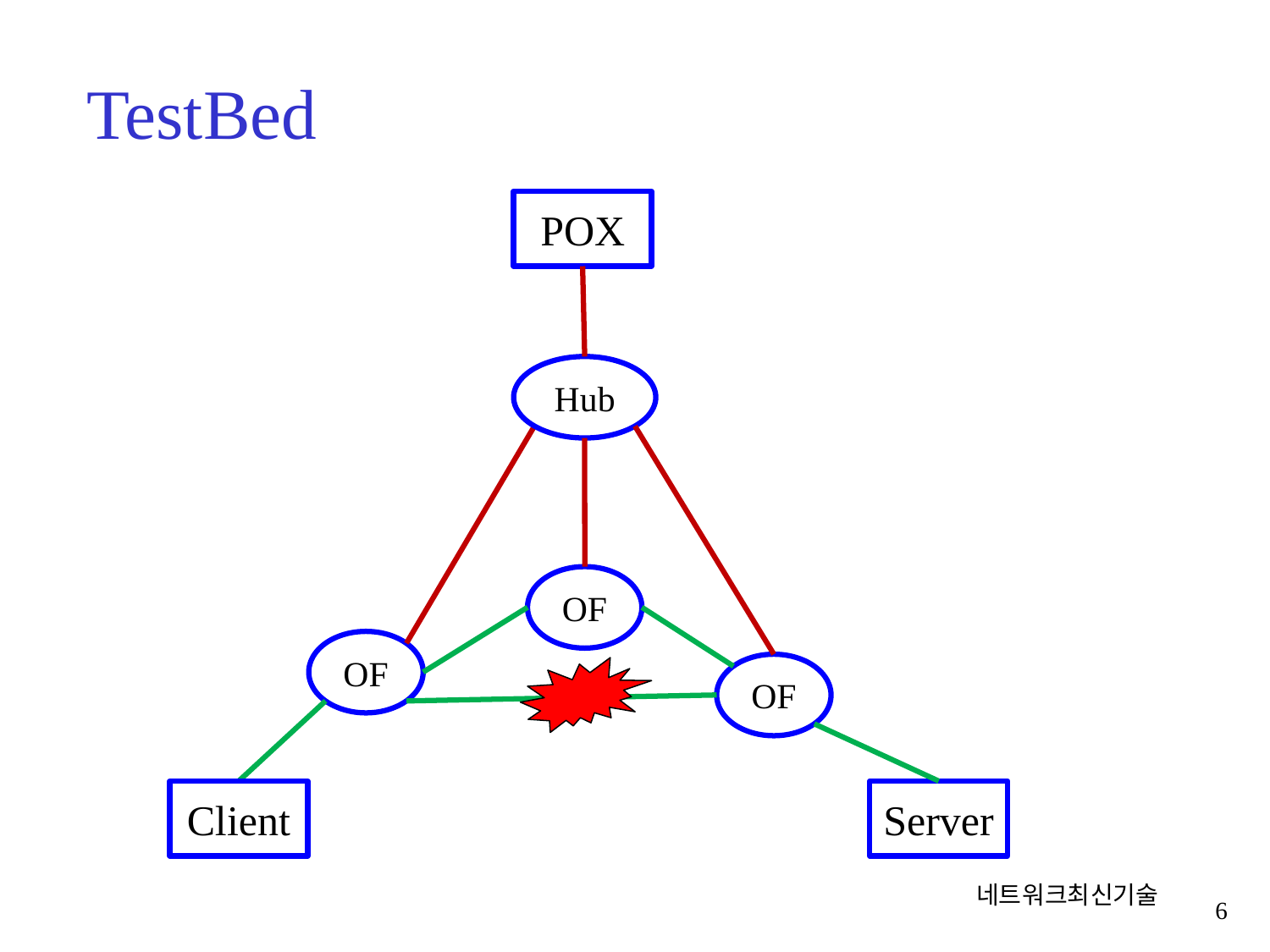

# TestBed
POX
Hub
OF
OF
OF

Client
Server
네트워크최신기술
6